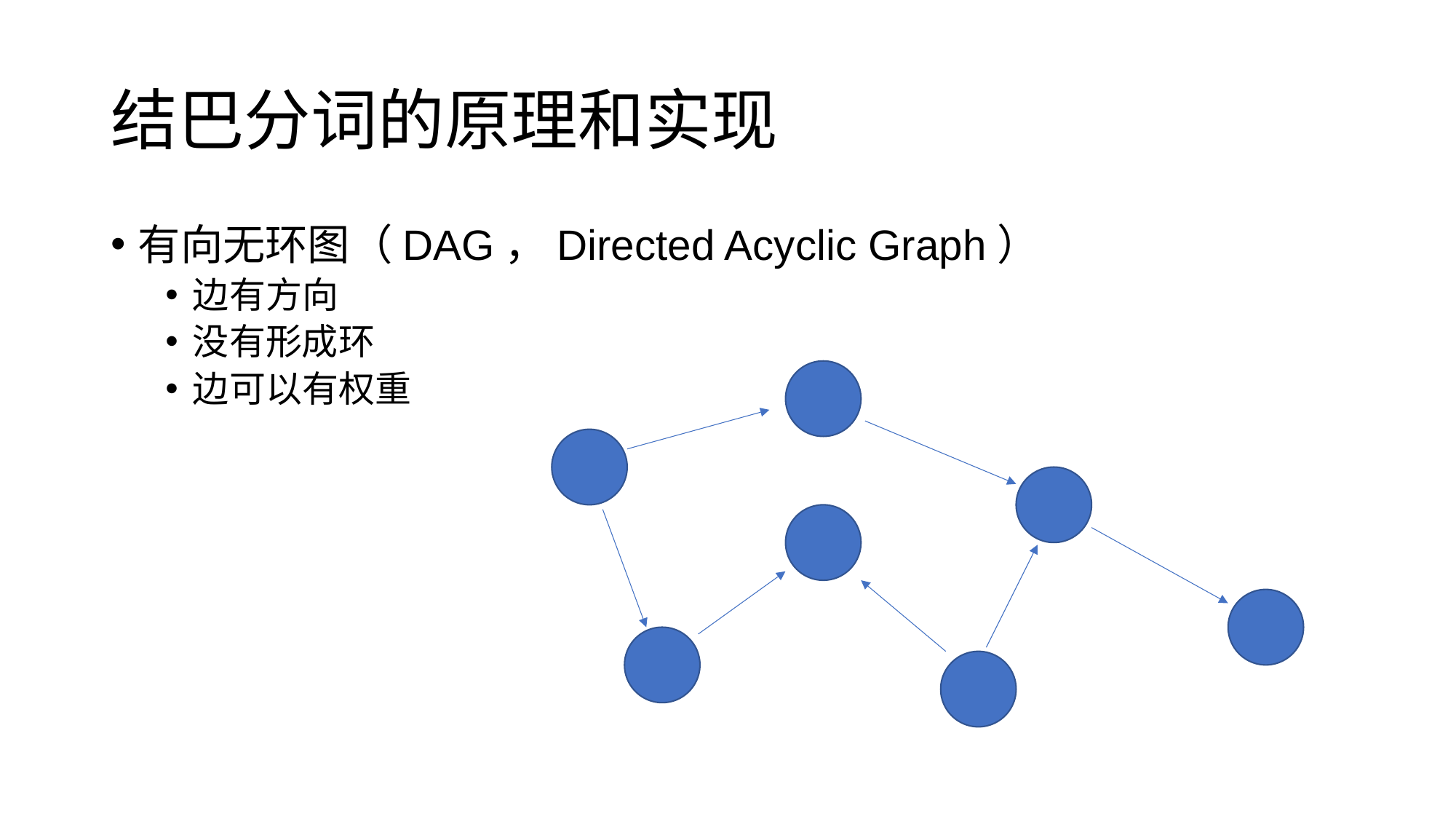

# 结巴分词的原理和实现
有向无环图（DAG，Directed Acyclic Graph）
边有方向
没有形成环
边可以有权重